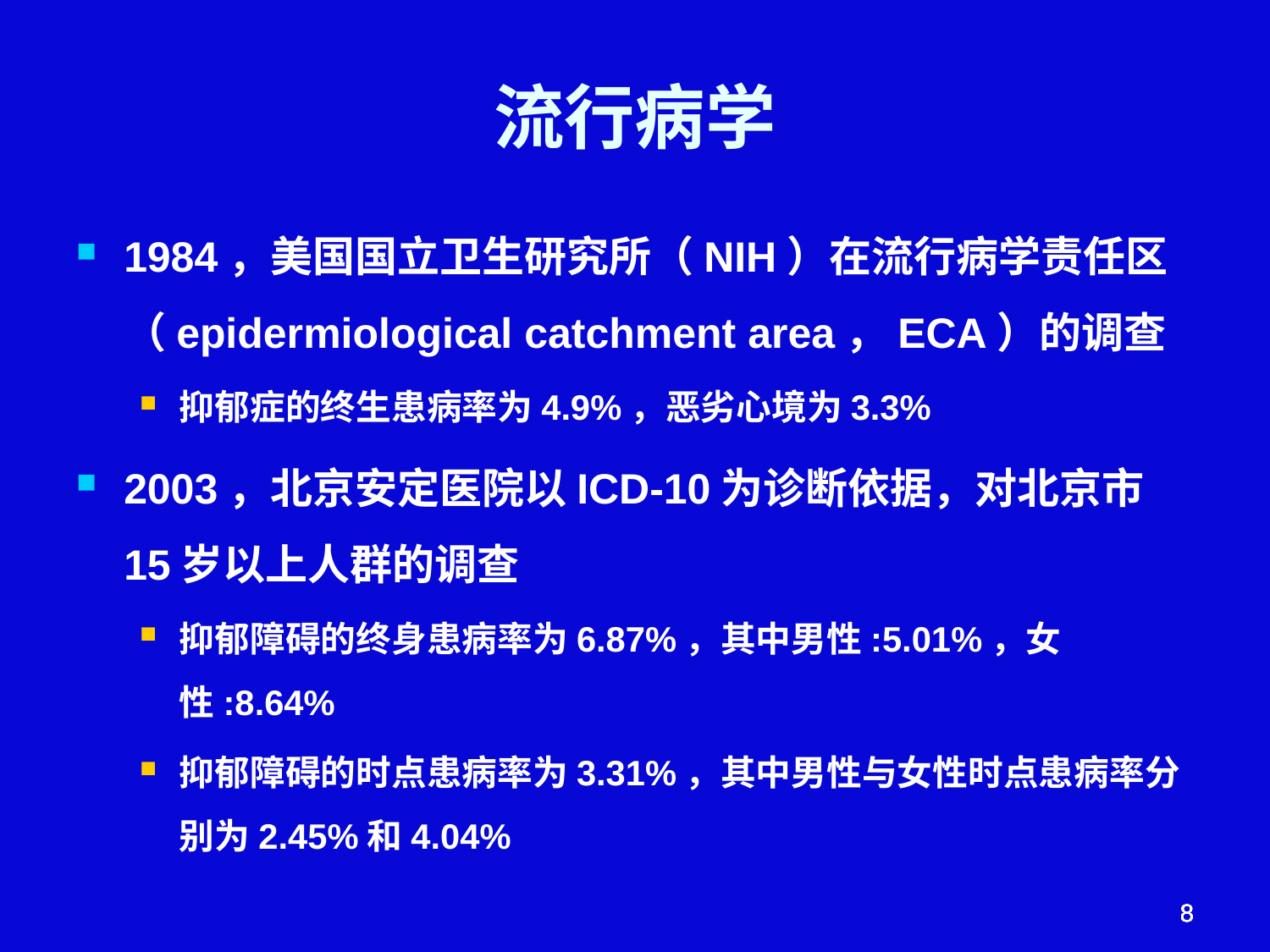

# 流行病学
1984，美国国立卫生研究所（NIH）在流行病学责任区（epidermiological catchment area，ECA）的调查
抑郁症的终生患病率为4.9%，恶劣心境为3.3%
2003，北京安定医院以ICD-10为诊断依据，对北京市15岁以上人群的调查
抑郁障碍的终身患病率为6.87%，其中男性:5.01%，女性:8.64%
抑郁障碍的时点患病率为3.31%，其中男性与女性时点患病率分别为2.45%和4.04%
8
8
8
8
8
8